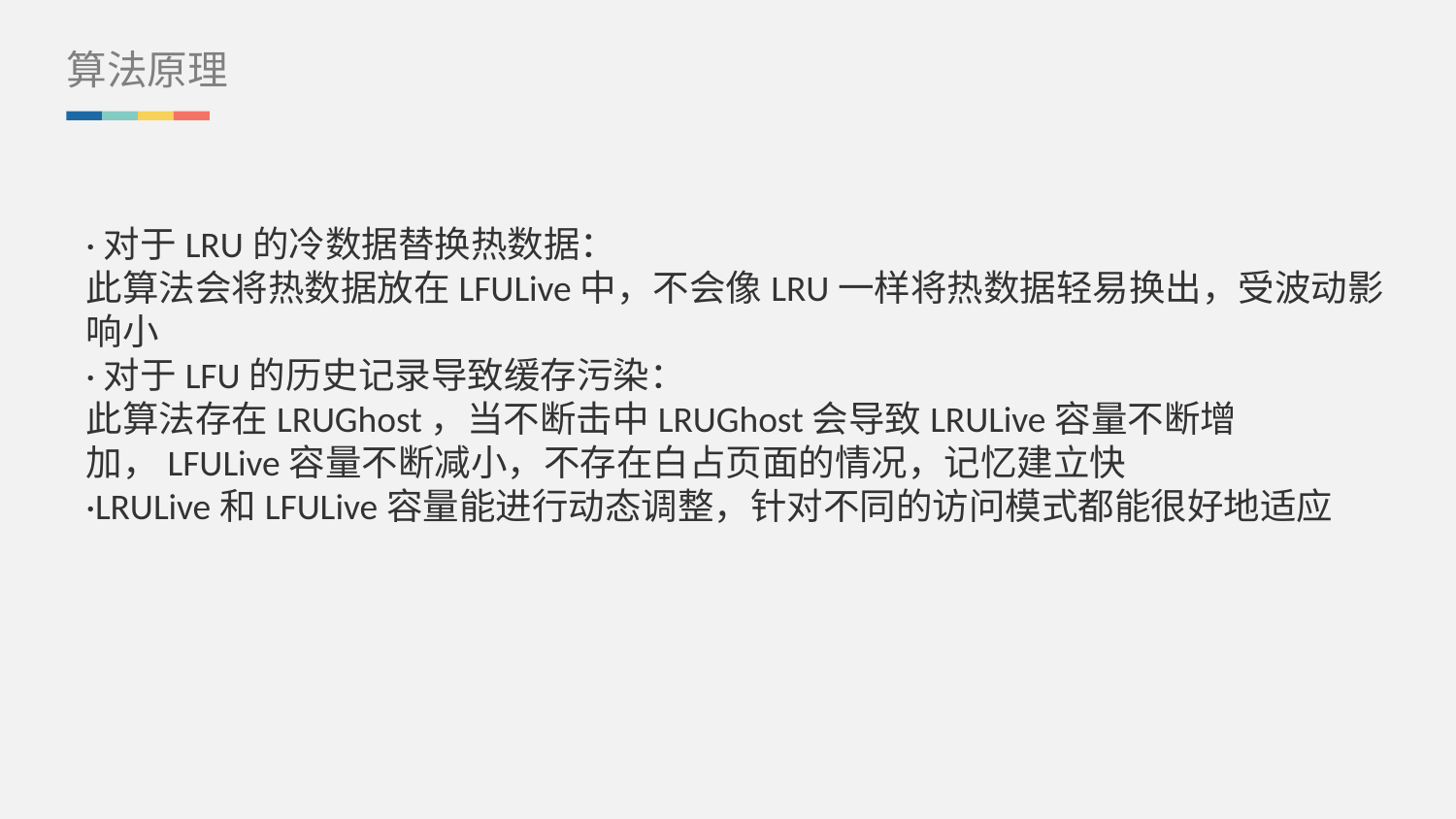

算法原理

·对于LRU的冷数据替换热数据：
此算法会将热数据放在LFULive中，不会像LRU一样将热数据轻易换出，受波动影响小
·对于LFU的历史记录导致缓存污染：
此算法存在LRUGhost，当不断击中LRUGhost会导致LRULive容量不断增加，LFULive容量不断减小，不存在白占页面的情况，记忆建立快
·LRULive和LFULive容量能进行动态调整，针对不同的访问模式都能很好地适应